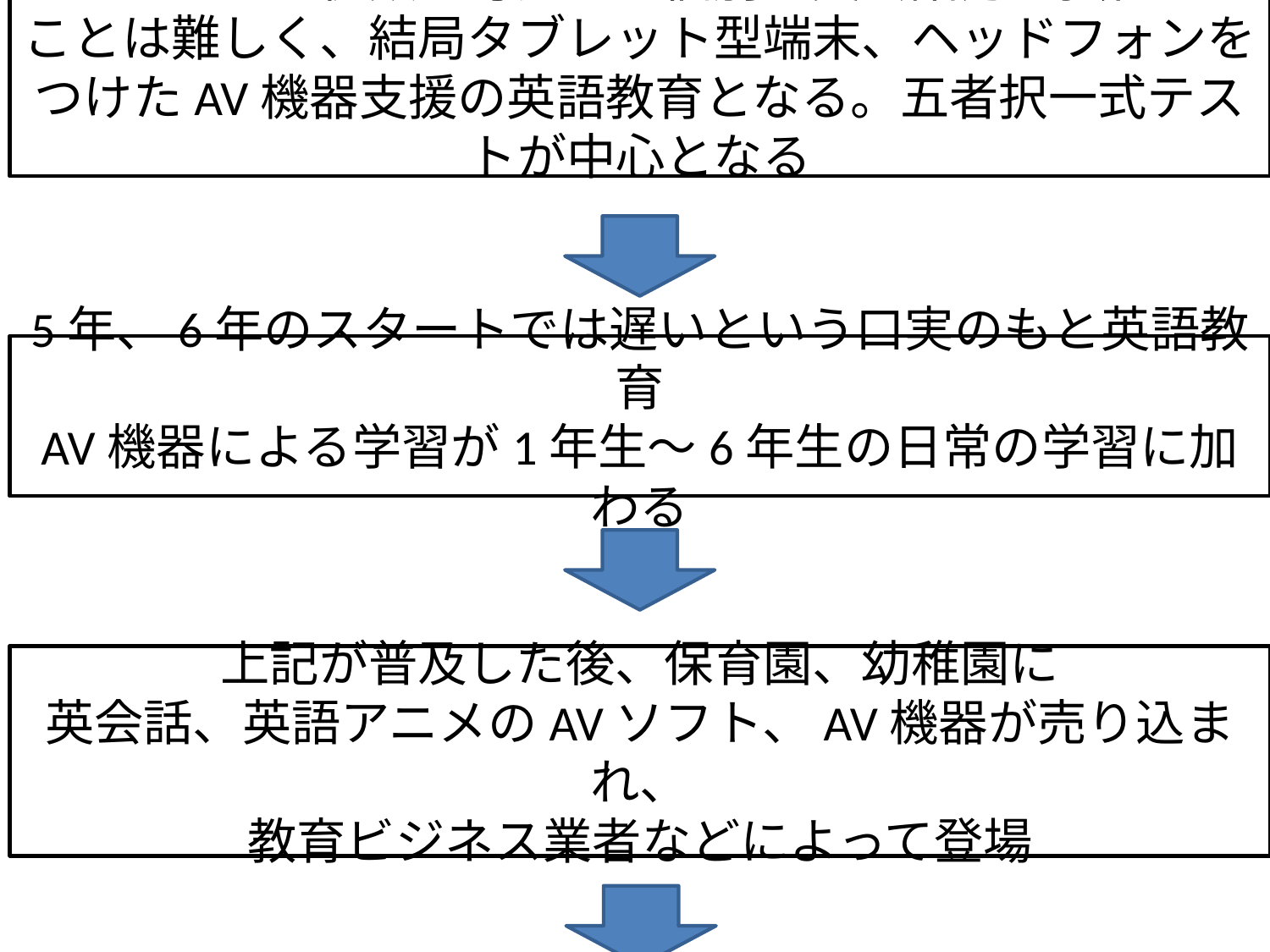

小学校5年生、6年生の英語力を強化、正式科目に格上げ

一クラスの生徒数を考慮して個別に英会話力を強化することは難しく、結局タブレット型端末、ヘッドフォンをつけたAV機器支援の英語教育となる。五者択一式テストが中心となる

5年、6年のスタートでは遅いという口実のもと英語教育
AV機器による学習が1年生～6年生の日常の学習に加わる

上記が普及した後、保育園、幼稚園に
英会話、英語アニメのAVソフト、AV機器が売り込まれ、
教育ビジネス業者などによって登場

rとlの発音能力、識別能力は誕生後の8か月が勝負
などといった（私の判断する限りでは）
全く根拠のないメリットをセールスポイントとして、
赤ん坊の健全であるべき“巣”に英会話ソフトが持ち込まれ、
一日当り数時間、垂れ流しという状況となる。
誕生後の8か月が勝負という主張には根拠がないと判断する。理由はHP：日本の教育を皆さんと考える会を参照

赤ちゃんが将来、立派な社会人として生き抜くために必要な
●感性　●創造性　●理性
●知性　●努力持続性
が育たない。赤ちゃんの人権が決定的に侵害される